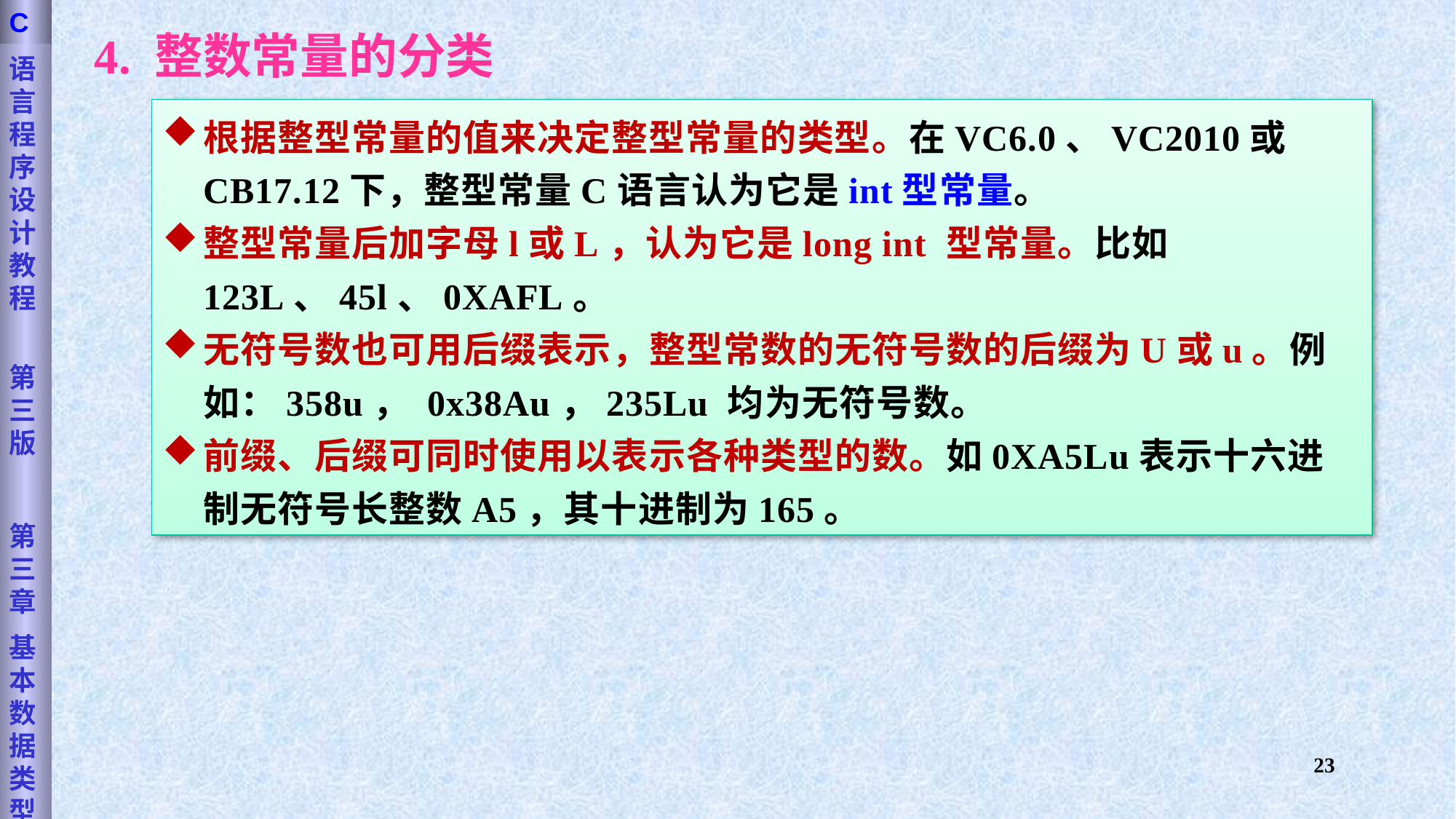

语言程序设计教程
第三版

第三章
基本数据类型
C
4. 整数常量的分类
根据整型常量的值来决定整型常量的类型。在VC6.0、VC2010或CB17.12下，整型常量C语言认为它是int型常量。
整型常量后加字母l或L，认为它是long int 型常量。比如123L、45l、0XAFL。
无符号数也可用后缀表示，整型常数的无符号数的后缀为U或u。例如：358u， 0x38Au，235Lu 均为无符号数。
前缀、后缀可同时使用以表示各种类型的数。如0XA5Lu表示十六进制无符号长整数A5，其十进制为165。
23